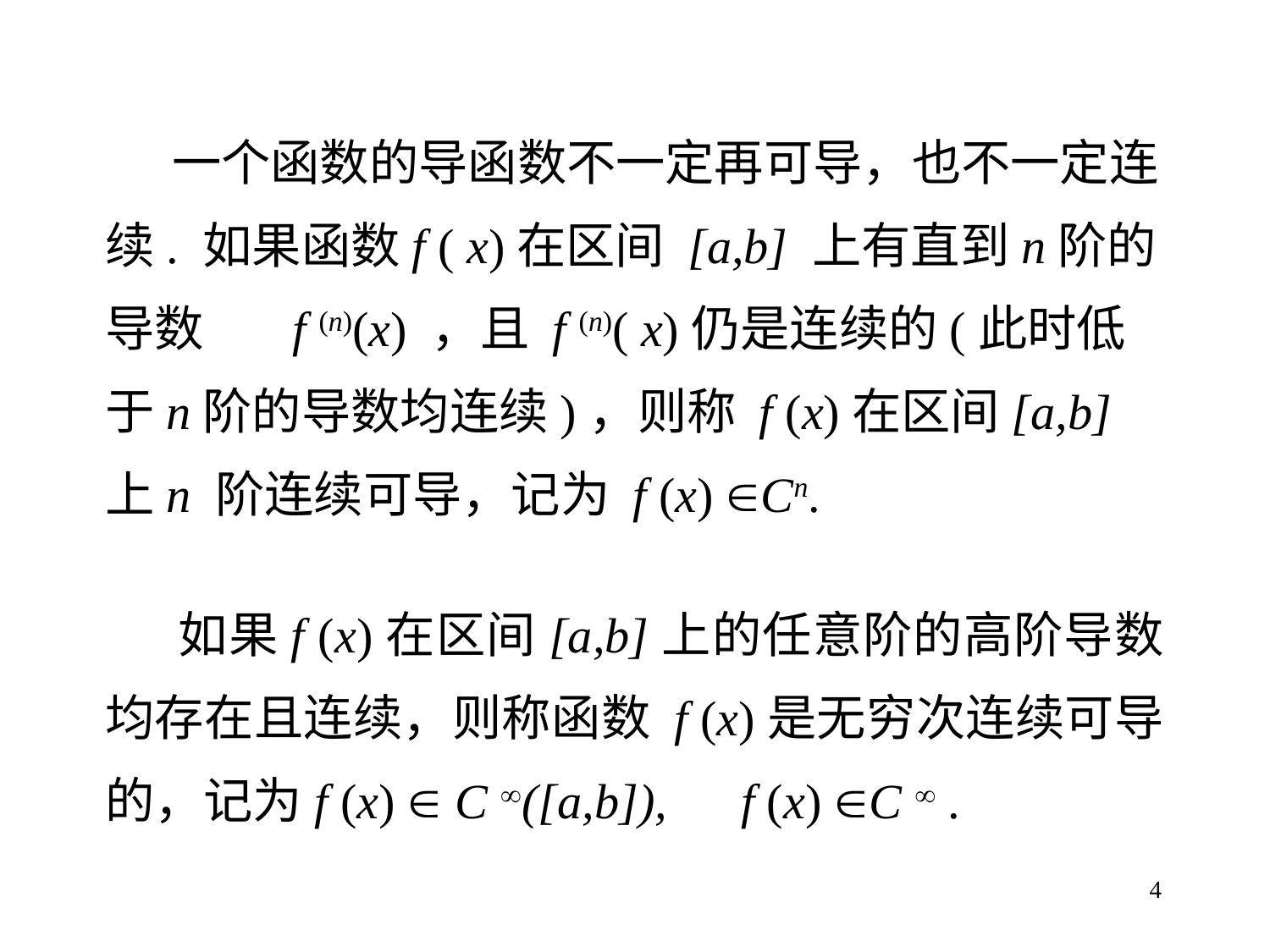

一个函数的导函数不一定再可导，也不一定连续. 如果函数f ( x)在区间 [a,b] 上有直到n阶的导数       f (n)(x) ，且 f (n)( x)仍是连续的(此时低于n阶的导数均连续)，则称 f (x)在区间[a,b]上n 阶连续可导，记为 f (x) ∈Cn.
     如果f (x)在区间[a,b]上的任意阶的高阶导数均存在且连续，则称函数 f (x)是无穷次连续可导的，记为f (x) ∈ C ∞([a,b]),      f (x) ∈C ∞ .
4